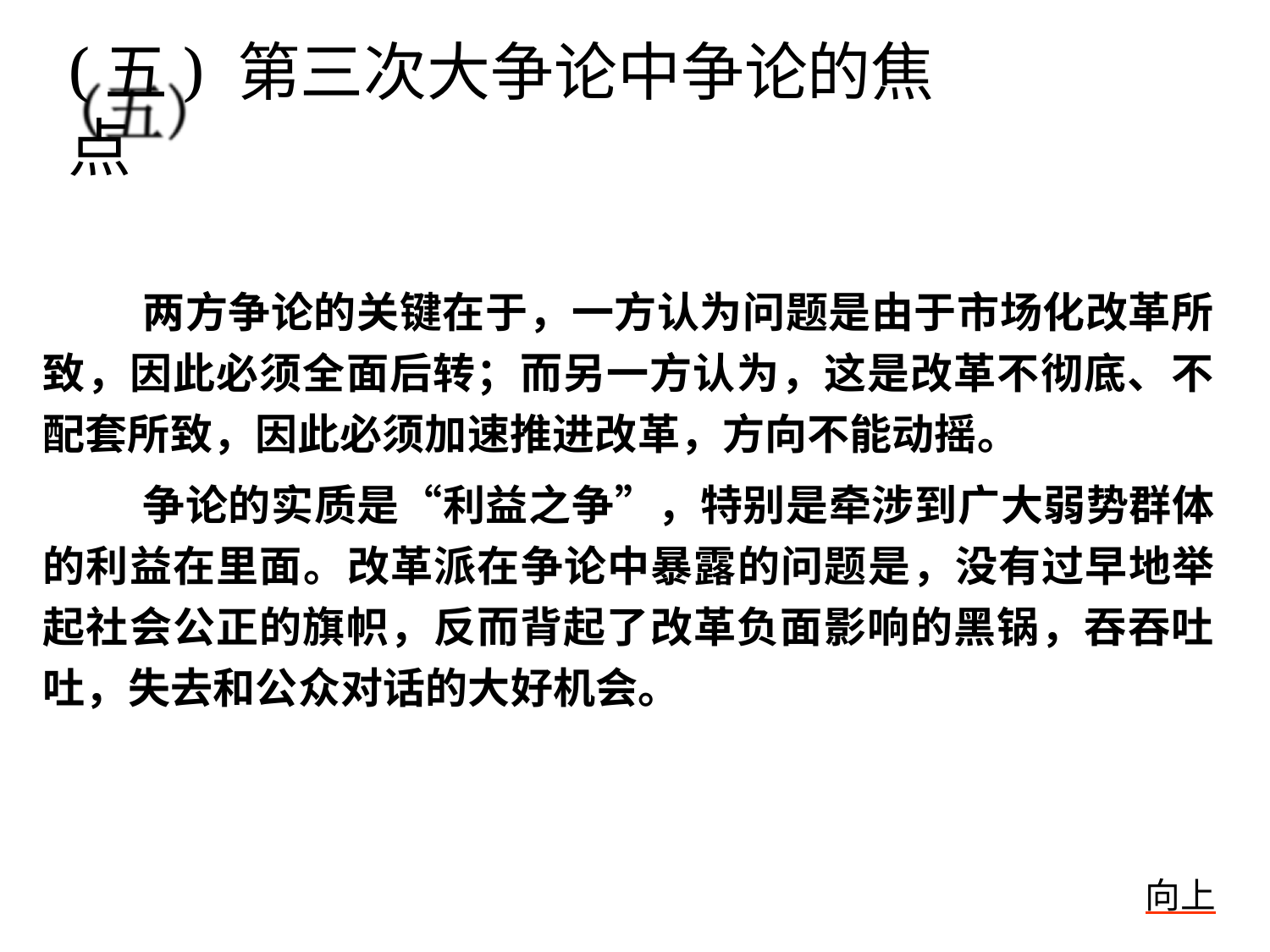

# (五) 第三次大争论中争论的焦点
两方争论的关键在于，一方认为问题是由于市场化改革所 致，因此必须全面后转；而另一方认为，这是改革不彻底、不 配套所致，因此必须加速推进改革，方向不能动摇。
争论的实质是“利益之争”，特别是牵涉到广大弱势群体 的利益在里面。改革派在争论中暴露的问题是，没有过早地举 起社会公正的旗帜，反而背起了改革负面影响的黑锅，吞吞吐 吐，失去和公众对话的大好机会。
向上